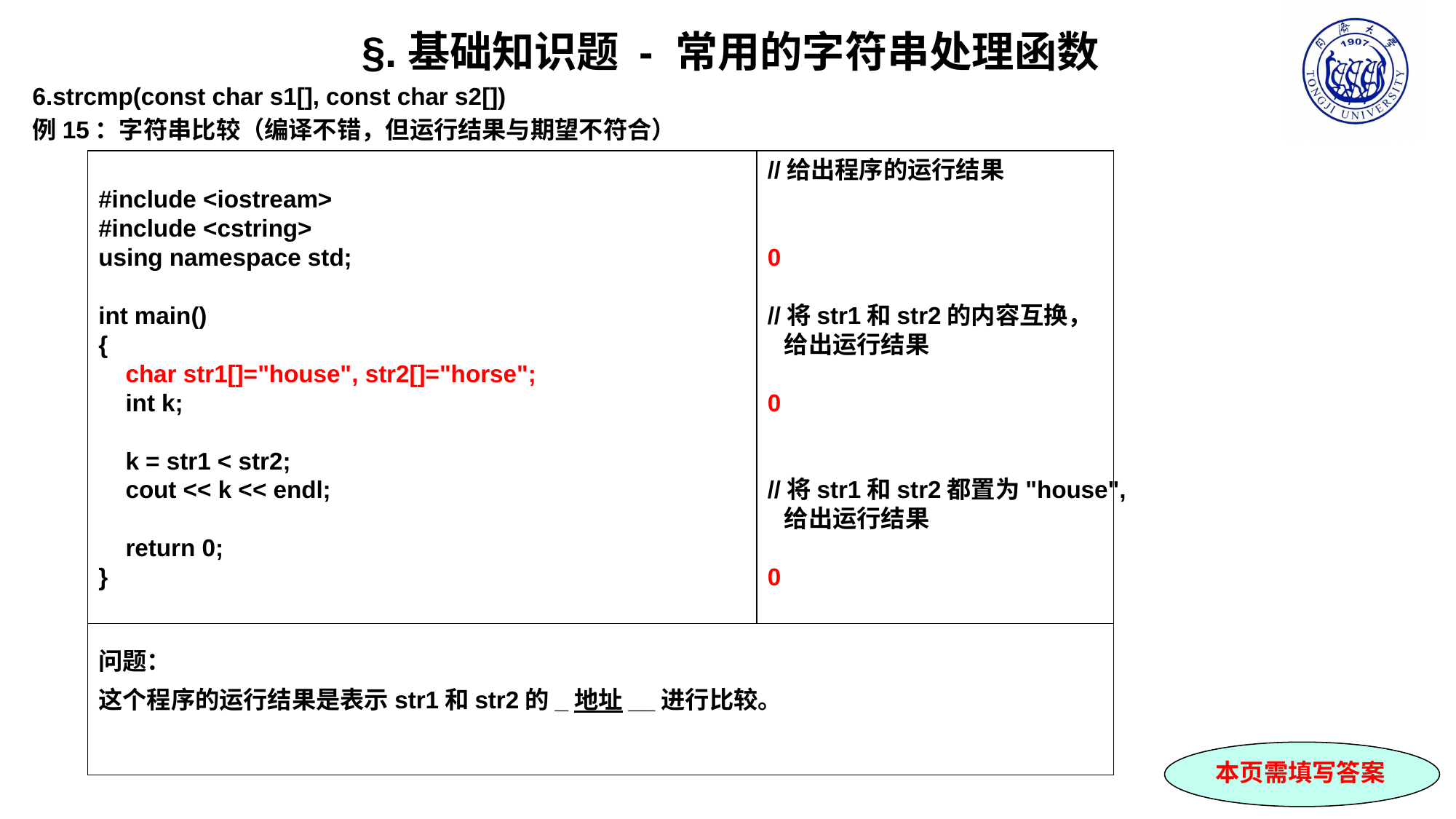

§.基础知识题 - 常用的字符串处理函数
6.strcmp(const char s1[], const char s2[])
例15：字符串比较（编译不错，但运行结果与期望不符合）
#include <iostream>
#include <cstring>
using namespace std;

int main()
{
    char str1[]="house", str2[]="horse";
    int k;

    k = str1 < str2;
    cout << k << endl;

    return 0;
}
//给出程序的运行结果

0

//将str1和str2的内容互换，
  给出运行结果

0

//将str1和str2都置为"house",
  给出运行结果

0

问题：
这个程序的运行结果是表示str1和str2的_地址__进行比较。

本页需填写答案